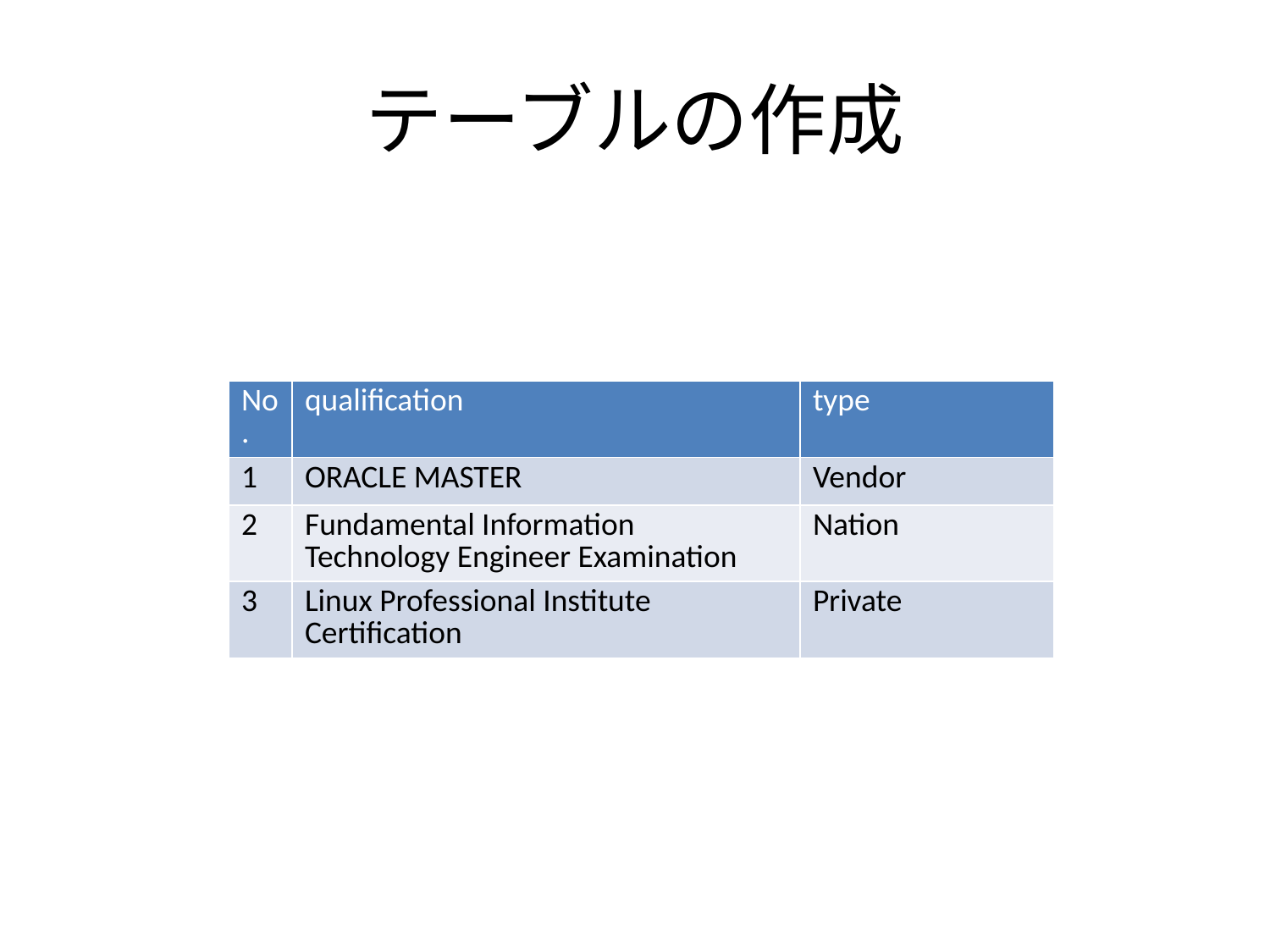

# テーブルの作成
| No. | qualification | type |
| --- | --- | --- |
| 1 | ORACLE MASTER | Vendor |
| 2 | Fundamental Information Technology Engineer Examination | Nation |
| 3 | Linux Professional Institute Certification | Private |